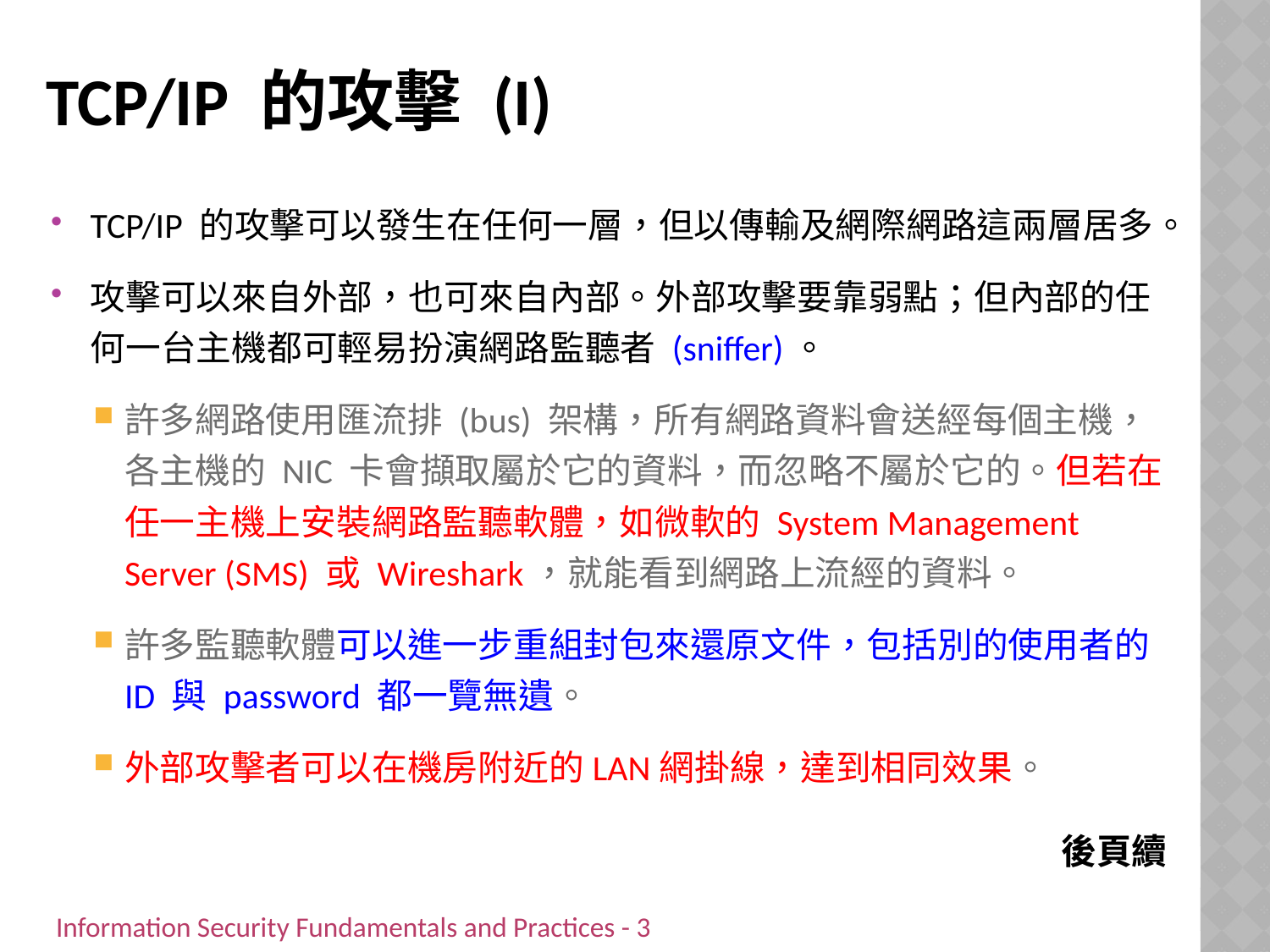

# TCP/IP 的攻擊 (I)
TCP/IP 的攻擊可以發生在任何一層，但以傳輸及網際網路這兩層居多。
攻擊可以來自外部，也可來自內部。外部攻擊要靠弱點；但內部的任何一台主機都可輕易扮演網路監聽者 (sniffer)。
許多網路使用匯流排 (bus) 架構，所有網路資料會送經每個主機，各主機的 NIC 卡會擷取屬於它的資料，而忽略不屬於它的。但若在任一主機上安裝網路監聽軟體，如微軟的 System Management Server (SMS) 或 Wireshark，就能看到網路上流經的資料。
許多監聽軟體可以進一步重組封包來還原文件，包括別的使用者的 ID 與 password 都一覽無遺。
外部攻擊者可以在機房附近的LAN網掛線，達到相同效果。
後頁續